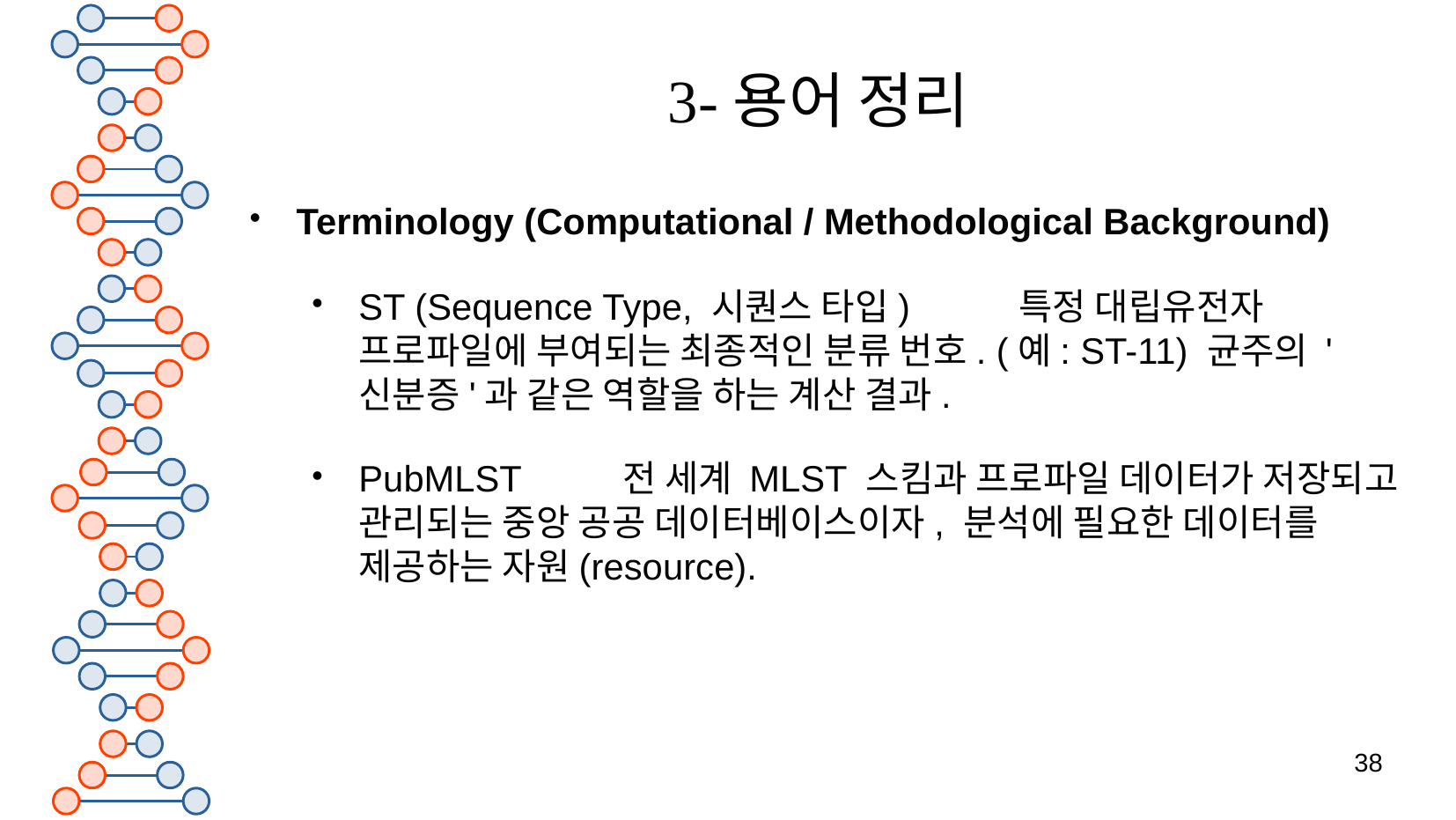

# 3-용어 정리
Terminology (Computational / Methodological Background)
ST (Sequence Type, 시퀀스 타입)	특정 대립유전자 프로파일에 부여되는 최종적인 분류 번호. (예: ST-11) 균주의 '신분증'과 같은 역할을 하는 계산 결과.
PubMLST	전 세계 MLST 스킴과 프로파일 데이터가 저장되고 관리되는 중앙 공공 데이터베이스이자, 분석에 필요한 데이터를 제공하는 자원(resource).
38